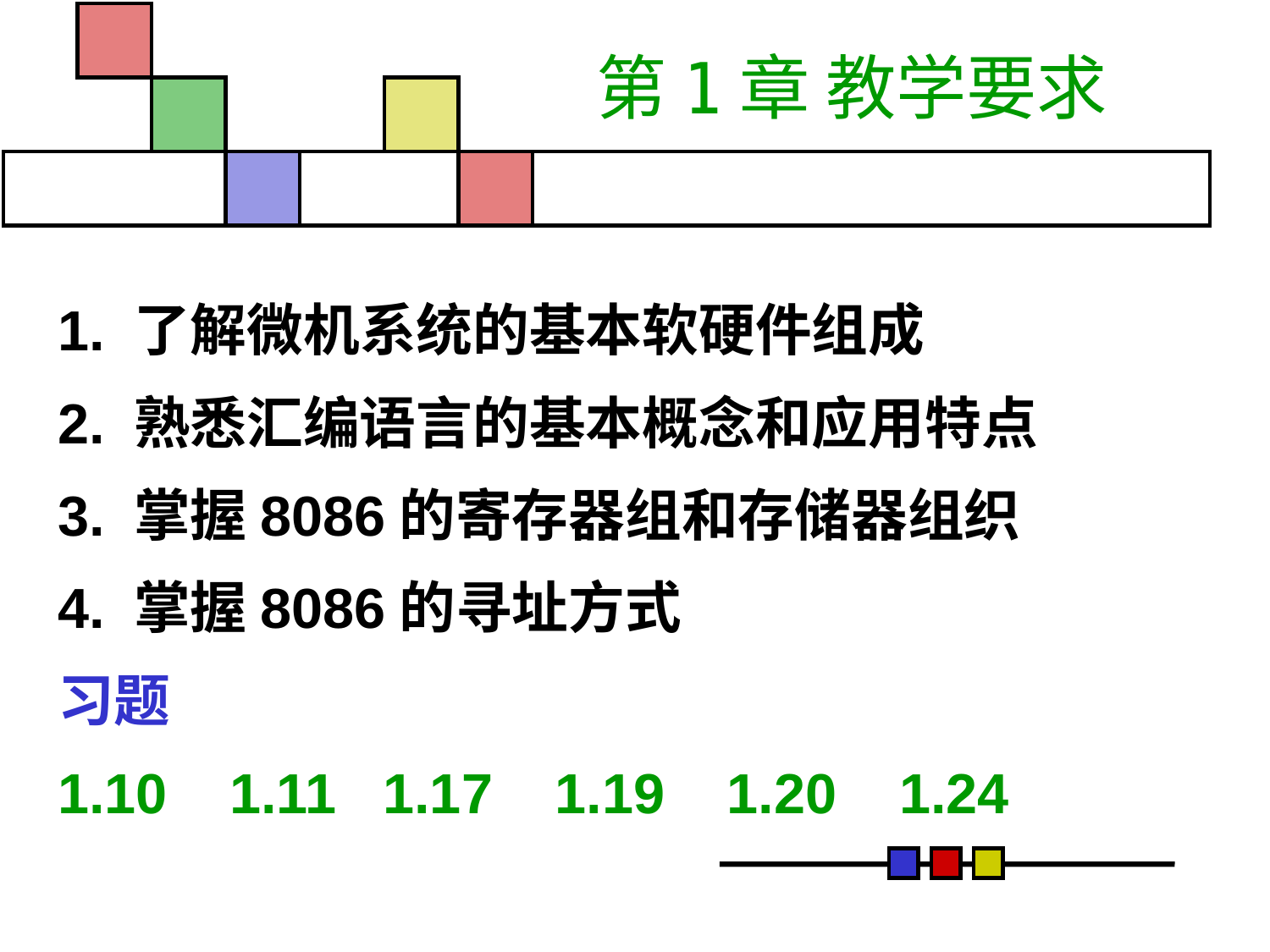

# 第1章 教学要求
1. 了解微机系统的基本软硬件组成
2. 熟悉汇编语言的基本概念和应用特点
3. 掌握8086的寄存器组和存储器组织
4. 掌握8086的寻址方式
习题
1.10    1.11   1.17    1.19    1.20    1.24